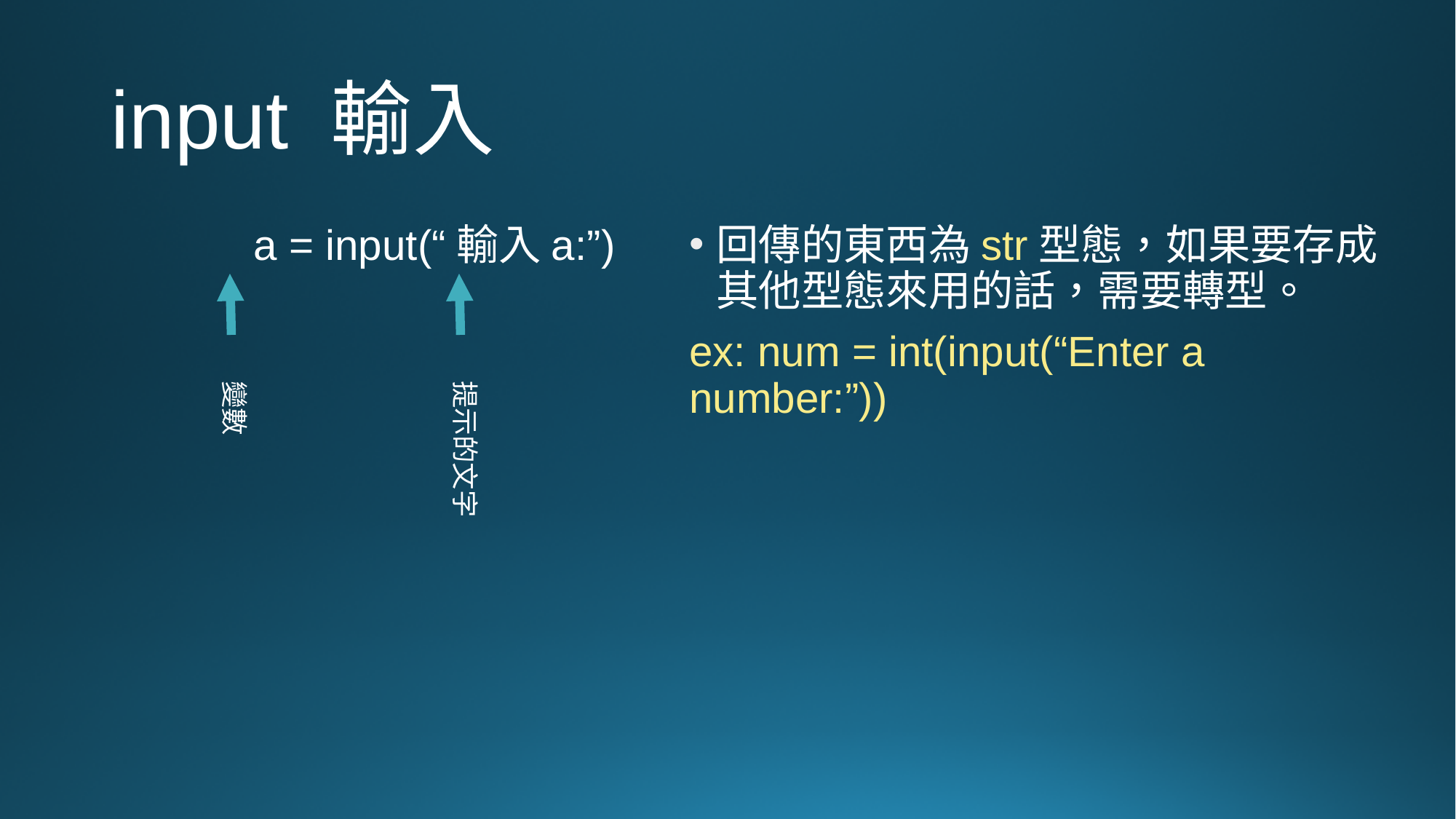

# input 輸入
	a = input(“輸入a:”)
回傳的東西為str型態，如果要存成其他型態來用的話，需要轉型。
ex: num = int(input(“Enter a number:”))
變數
提示的文字